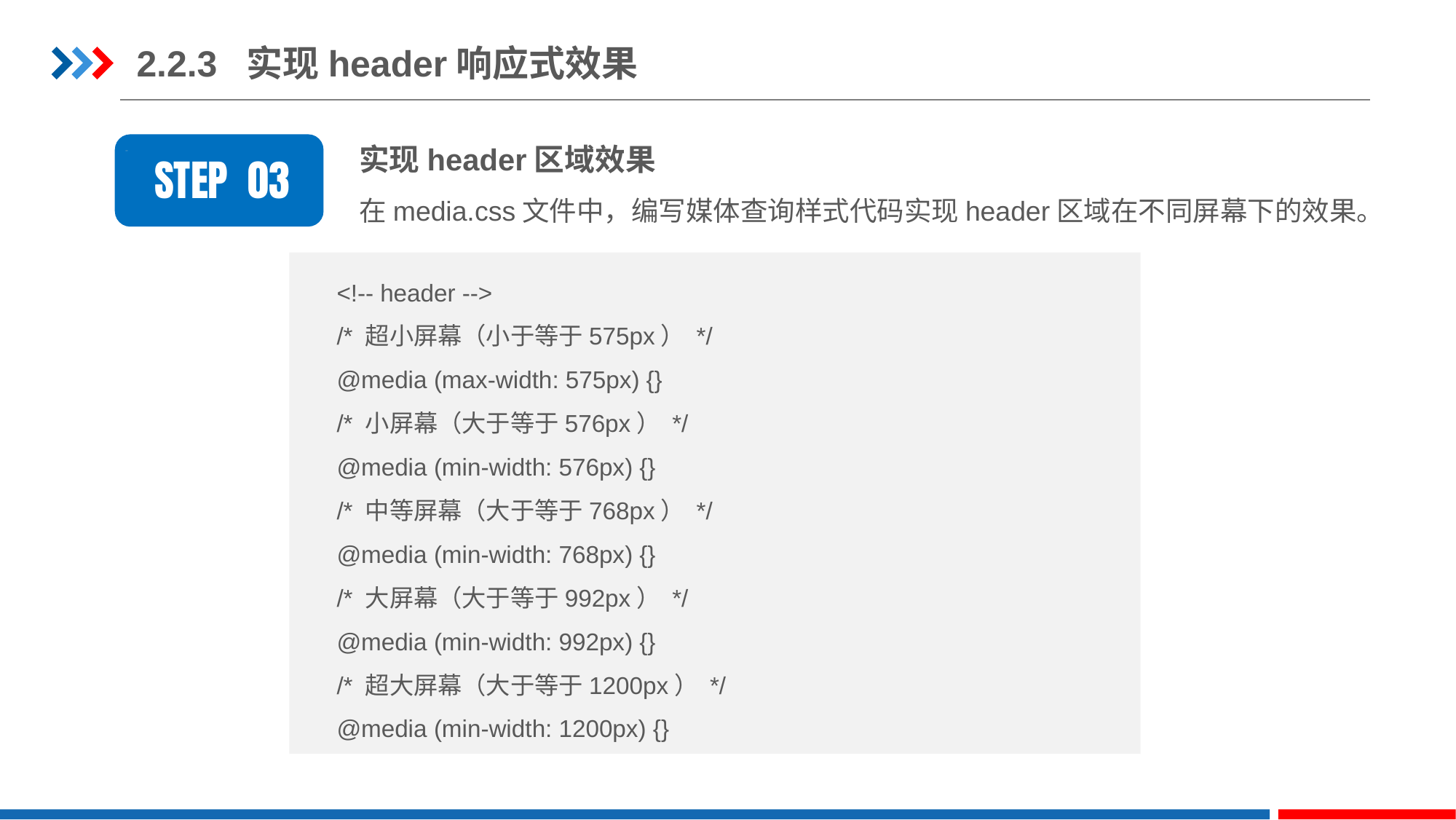

2.2.3  实现header响应式效果
实现header区域效果
在media.css文件中，编写媒体查询样式代码实现header区域在不同屏幕下的效果。

STEP  03

<!-- header -->
/* 超小屏幕（小于等于575px） */
@media (max-width: 575px) {}
/* 小屏幕（大于等于576px） */
@media (min-width: 576px) {}
/* 中等屏幕（大于等于768px） */
@media (min-width: 768px) {}
/* 大屏幕（大于等于992px） */
@media (min-width: 992px) {}
/* 超大屏幕（大于等于1200px） */
@media (min-width: 1200px) {}